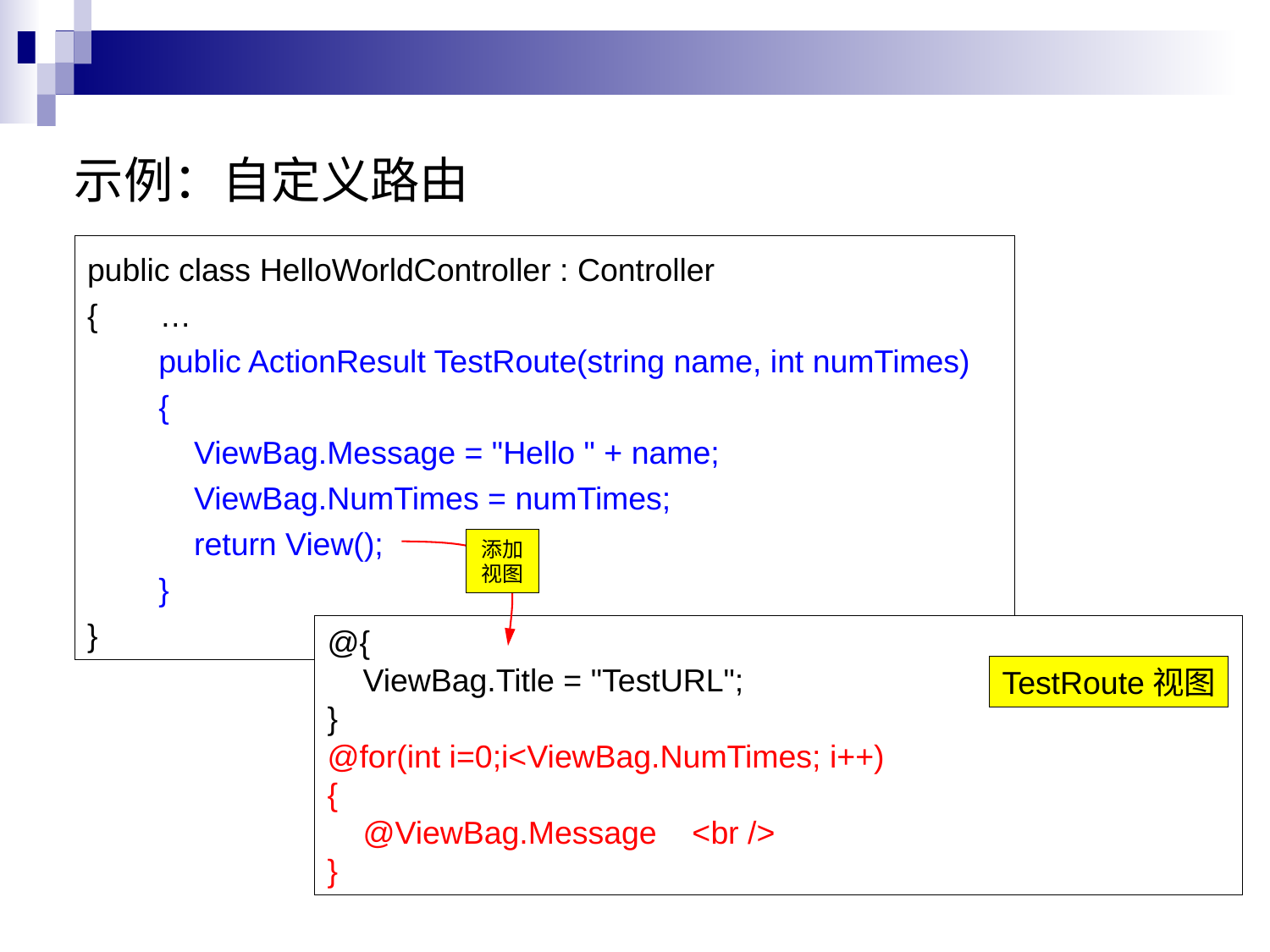

示例：自定义路由
public class HelloWorldController : Controller
{       …
        public ActionResult TestRoute(string name, int numTimes)
        {
            ViewBag.Message = "Hello " + name;
            ViewBag.NumTimes = numTimes;
            return View();
        }
}
添加视图

@{
    ViewBag.Title = "TestURL";
}
@for(int i=0;i<ViewBag.NumTimes; i++)
{
    @ViewBag.Message    <br />
}
TestRoute视图